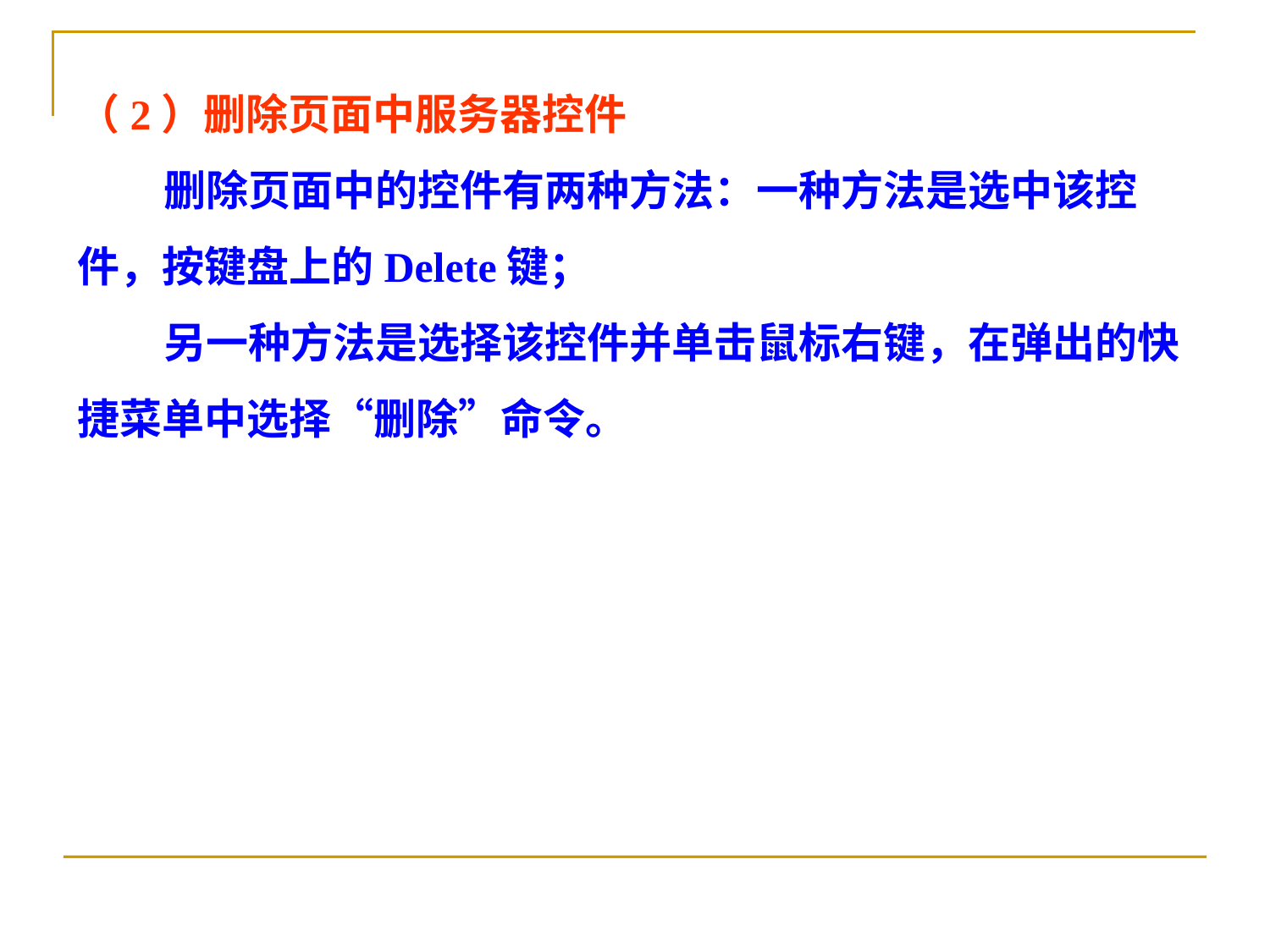

（2）删除页面中服务器控件
        删除页面中的控件有两种方法：一种方法是选中该控件，按键盘上的Delete键；
        另一种方法是选择该控件并单击鼠标右键，在弹出的快捷菜单中选择“删除”命令。